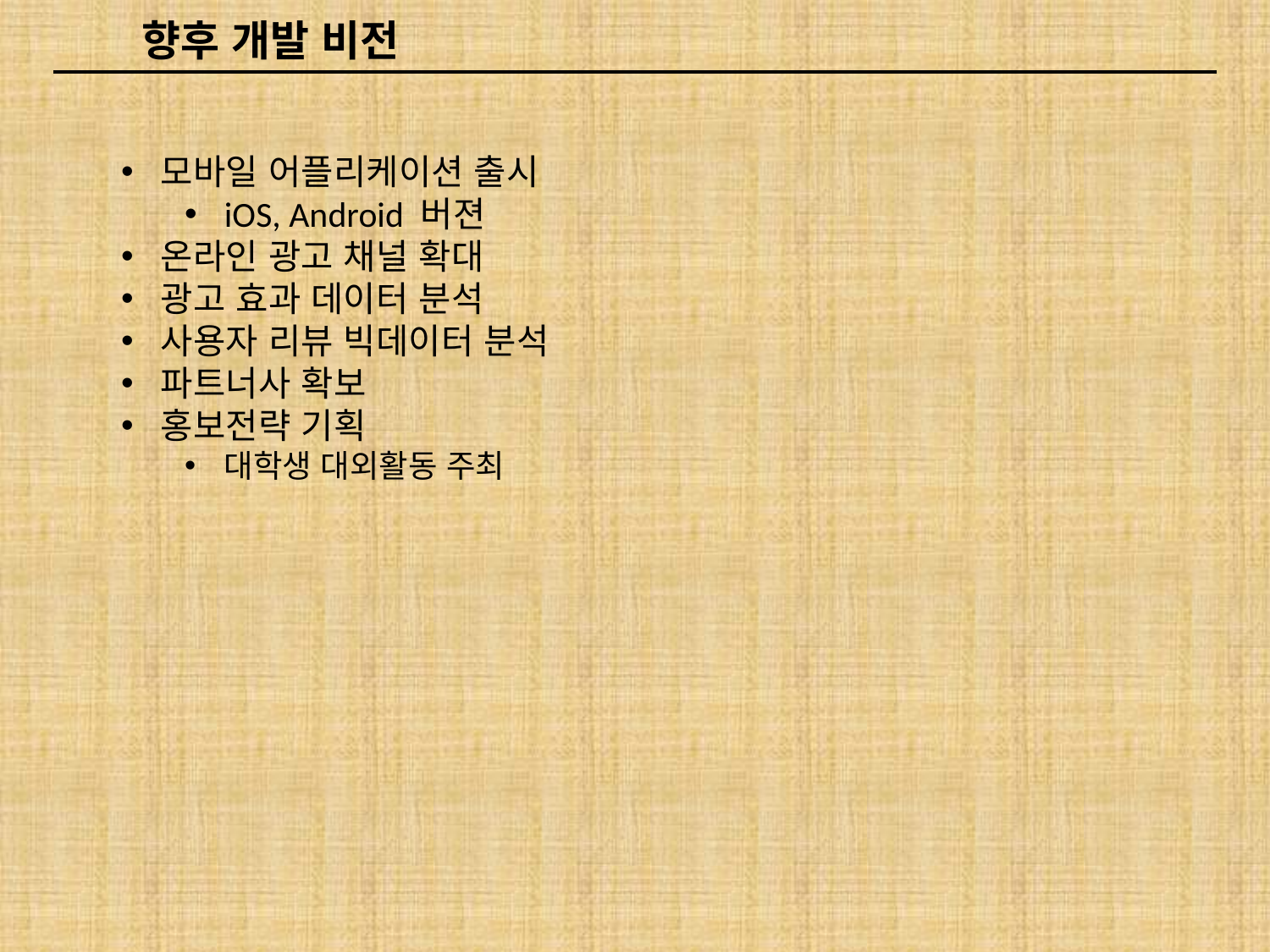

향후 개발 비전
모바일 어플리케이션 출시
iOS, Android 버젼
온라인 광고 채널 확대
광고 효과 데이터 분석
사용자 리뷰 빅데이터 분석
파트너사 확보
홍보전략 기획
대학생 대외활동 주최